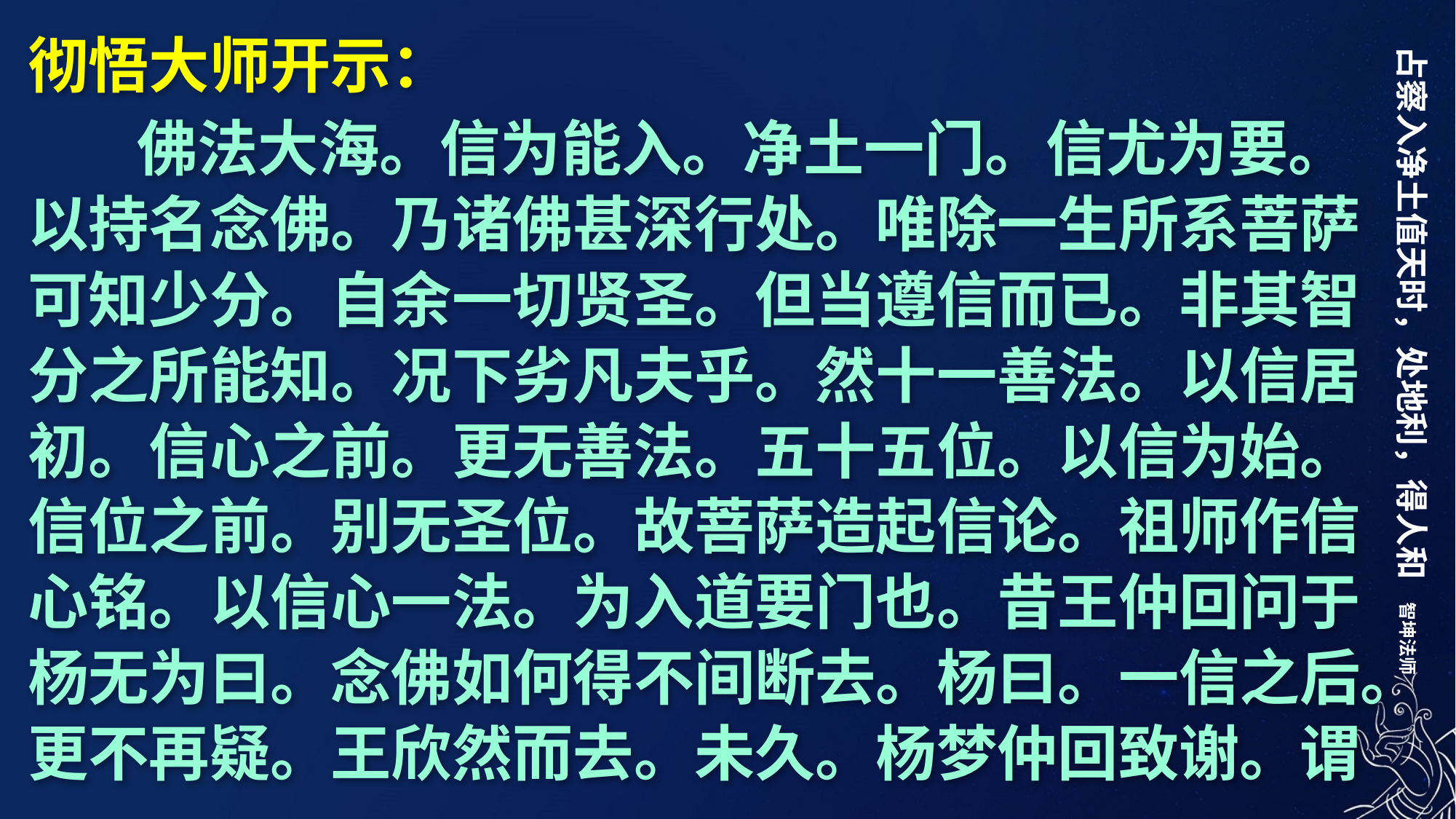

彻悟大师开示：
	佛法大海。信为能入。净土一门。信尤为要。以持名念佛。乃诸佛甚深行处。唯除一生所系菩萨可知少分。自余一切贤圣。但当遵信而已。非其智分之所能知。况下劣凡夫乎。然十一善法。以信居初。信心之前。更无善法。五十五位。以信为始。信位之前。别无圣位。故菩萨造起信论。祖师作信心铭。以信心一法。为入道要门也。昔王仲回问于杨无为曰。念佛如何得不间断去。杨曰。一信之后。更不再疑。王欣然而去。未久。杨梦仲回致谢。谓